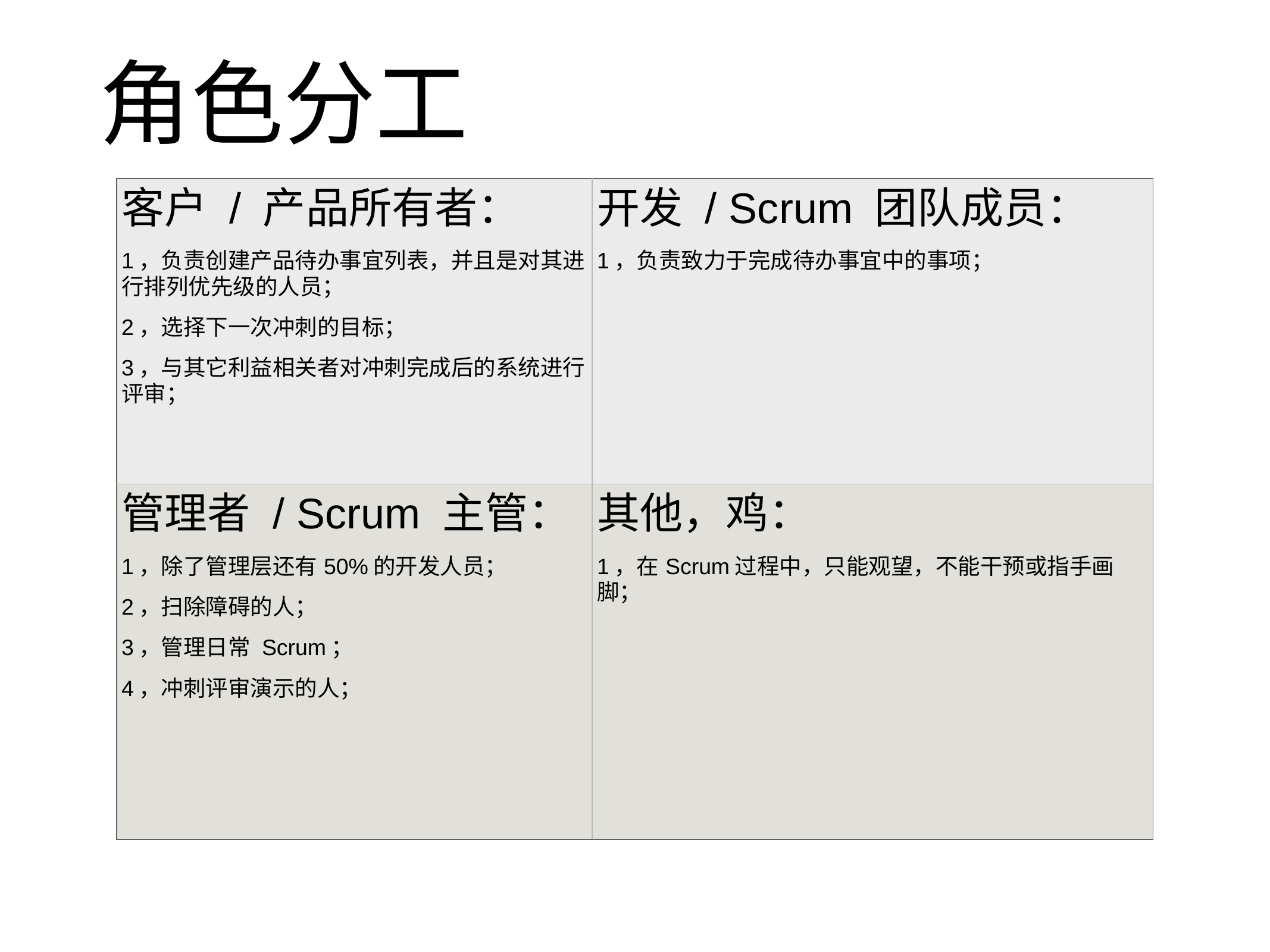

# 角色分工
| 客户 / 产品所有者： 1，负责创建产品待办事宜列表，并且是对其进行排列优先级的人员； 2，选择下⼀次冲刺的目标； 3，与其它利益相关者对冲刺完成后的系统进⾏评审； | 开发 / Scrum 团队成员： 1，负责致力于完成待办事宜中的事项； |
| --- | --- |
| 管理者 / Scrum 主管： 1，除了管理层还有50%的开发人员； 2，扫除障碍的人； 3，管理日常 Scrum； 4，冲刺评审演示的人； | 其他，鸡： 1，在Scrum过程中，只能观望，不能干预或指手画脚； |